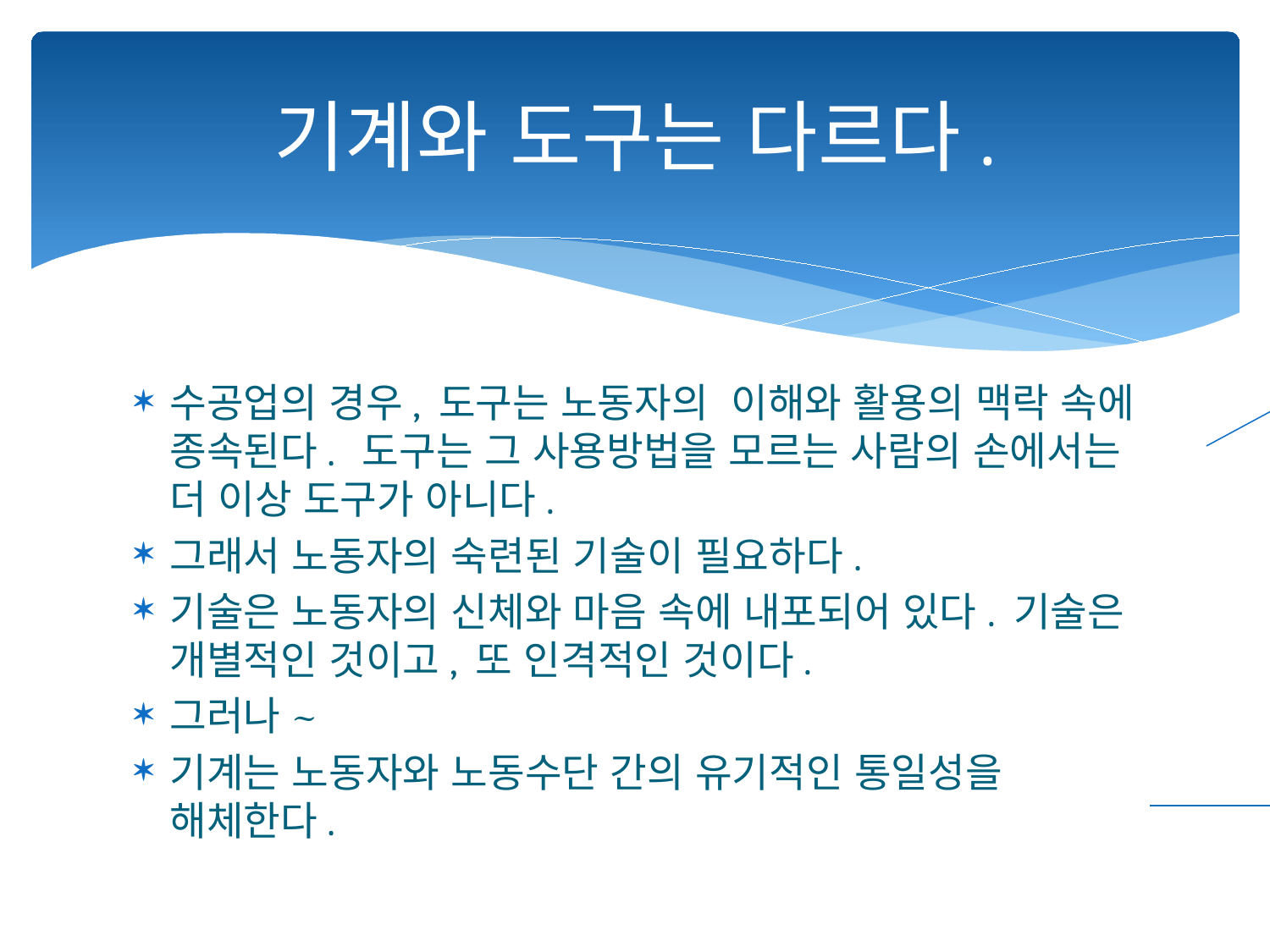

# 기계와 도구는 다르다.
숙련된 사람 앞에서만 의미를 가진다
수공업의 경우, 도구는 노동자의  이해와 활용의 맥락 속에 종속된다.  도구는 그 사용방법을 모르는 사람의 손에서는 더 이상 도구가 아니다.
그래서 노동자의 숙련된 기술이 필요하다.
기술은 노동자의 신체와 마음 속에 내포되어 있다. 기술은 개별적인 것이고, 또 인격적인 것이다.
그러나~
기계는 노동자와 노동수단 간의 유기적인 통일성을 해체한다.

노동자는 기계를 완벽하게 통제할 수 없다.